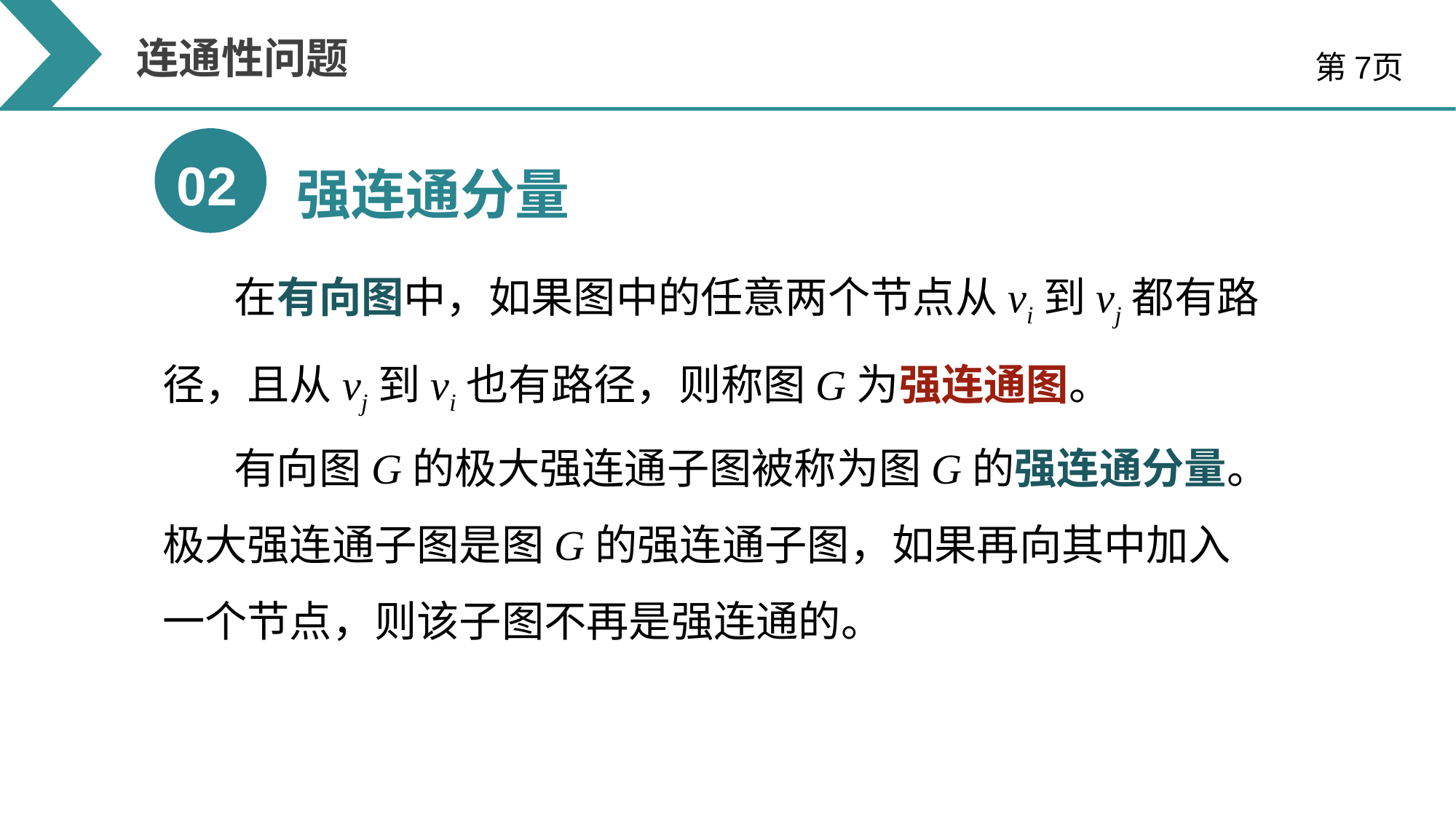

连通性问题
第7页

02
强连通分量
在有向图中，如果图中的任意两个节点从vi到vj都有路径，且从vj到vi也有路径，则称图G为强连通图。
有向图G的极大强连通子图被称为图G的强连通分量。极大强连通子图是图G的强连通子图，如果再向其中加入一个节点，则该子图不再是强连通的。